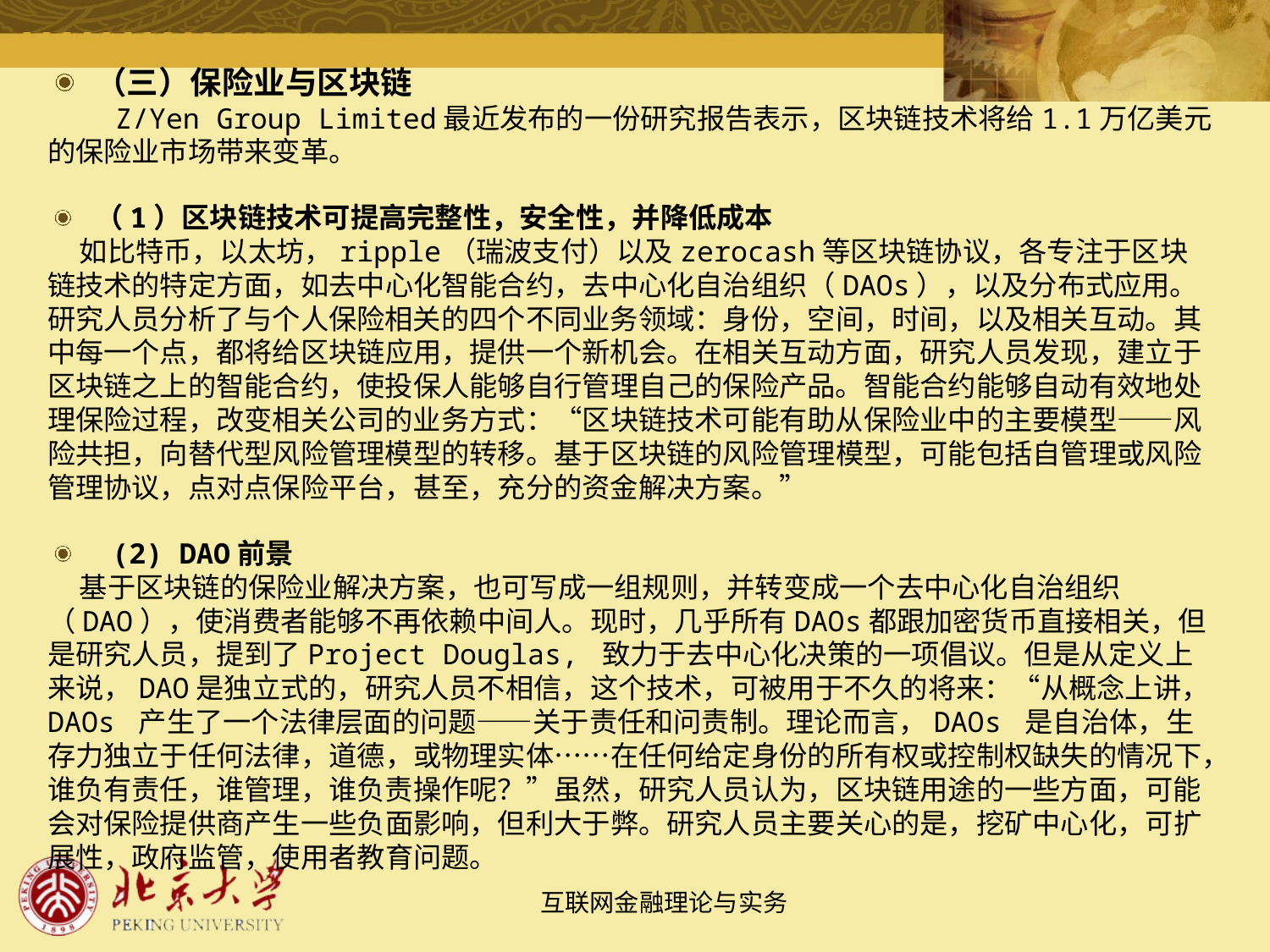

（三）保险业与区块链
    Z/Yen Group Limited最近发布的一份研究报告表示，区块链技术将给1.1万亿美元的保险业市场带来变革。
（1）区块链技术可提高完整性，安全性，并降低成本
    如比特币，以太坊，ripple（瑞波支付）以及zerocash等区块链协议，各专注于区块链技术的特定方面，如去中心化智能合约，去中心化自治组织（DAOs），以及分布式应用。研究人员分析了与个人保险相关的四个不同业务领域：身份，空间，时间，以及相关互动。其中每一个点，都将给区块链应用，提供一个新机会。在相关互动方面，研究人员发现，建立于区块链之上的智能合约，使投保人能够自行管理自己的保险产品。智能合约能够自动有效地处理保险过程，改变相关公司的业务方式：“区块链技术可能有助从保险业中的主要模型——风险共担，向替代型风险管理模型的转移。基于区块链的风险管理模型，可能包括自管理或风险管理协议，点对点保险平台，甚至，充分的资金解决方案。”
 (2) DAO前景
    基于区块链的保险业解决方案，也可写成一组规则，并转变成一个去中心化自治组织（DAO），使消费者能够不再依赖中间人。现时，几乎所有DAOs都跟加密货币直接相关，但是研究人员，提到了Project Douglas, 致力于去中心化决策的一项倡议。但是从定义上来说，DAO是独立式的，研究人员不相信，这个技术，可被用于不久的将来：“从概念上讲，DAOs 产生了一个法律层面的问题——关于责任和问责制。理论而言，DAOs 是自治体，生存力独立于任何法律，道德，或物理实体……在任何给定身份的所有权或控制权缺失的情况下，谁负有责任，谁管理，谁负责操作呢？”虽然，研究人员认为，区块链用途的一些方面，可能会对保险提供商产生一些负面影响，但利大于弊。研究人员主要关心的是，挖矿中心化，可扩展性，政府监管，使用者教育问题。